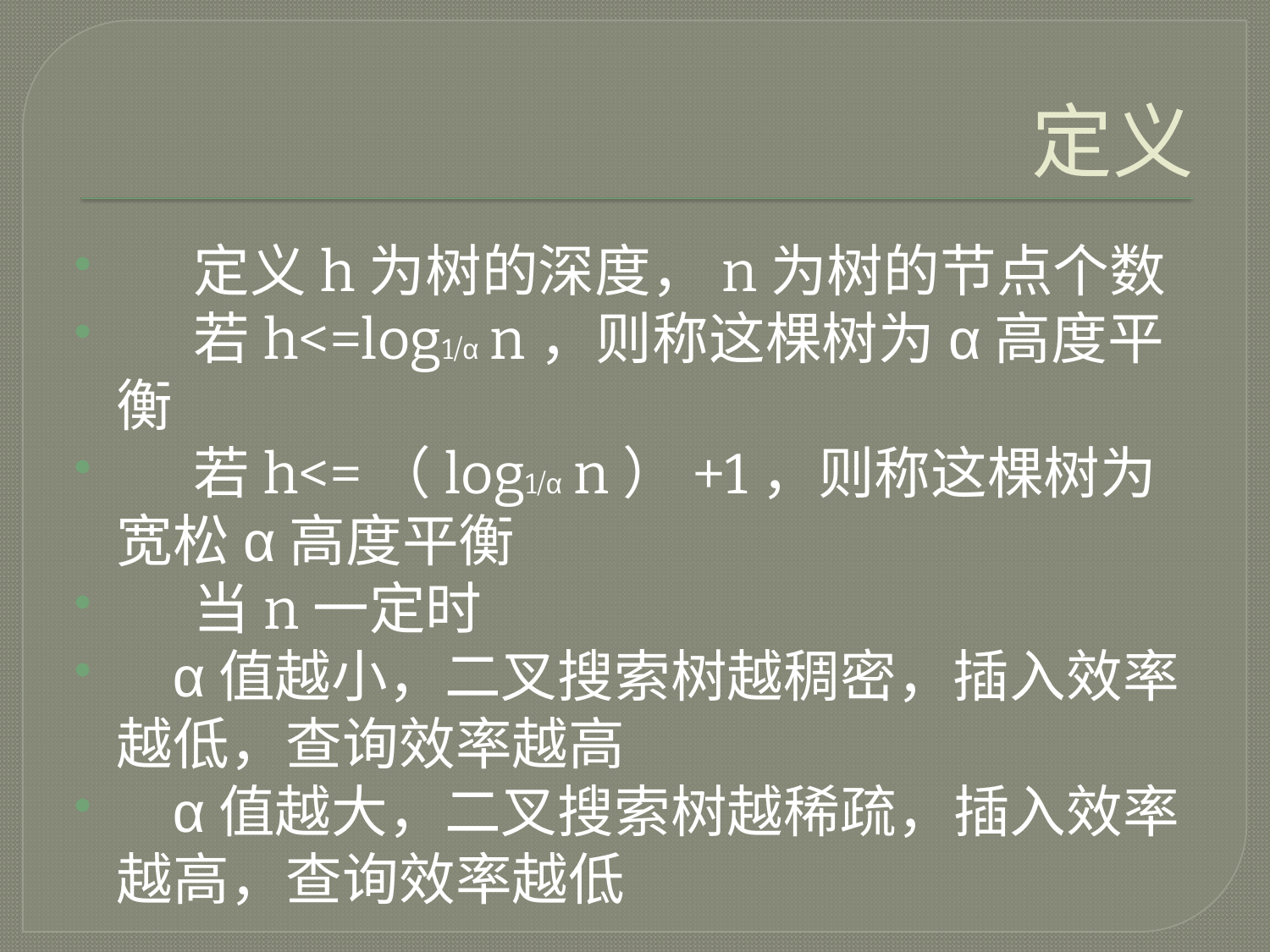

# 定义
     定义h为树的深度，n为树的节点个数
     若h<=log1/α n，则称这棵树为α高度平衡
     若h<=（log1/α n）+1，则称这棵树为宽松α高度平衡
     当n一定时
     α值越小，二叉搜索树越稠密，插入效率越低，查询效率越高
     α值越大，二叉搜索树越稀疏，插入效率越高，查询效率越低